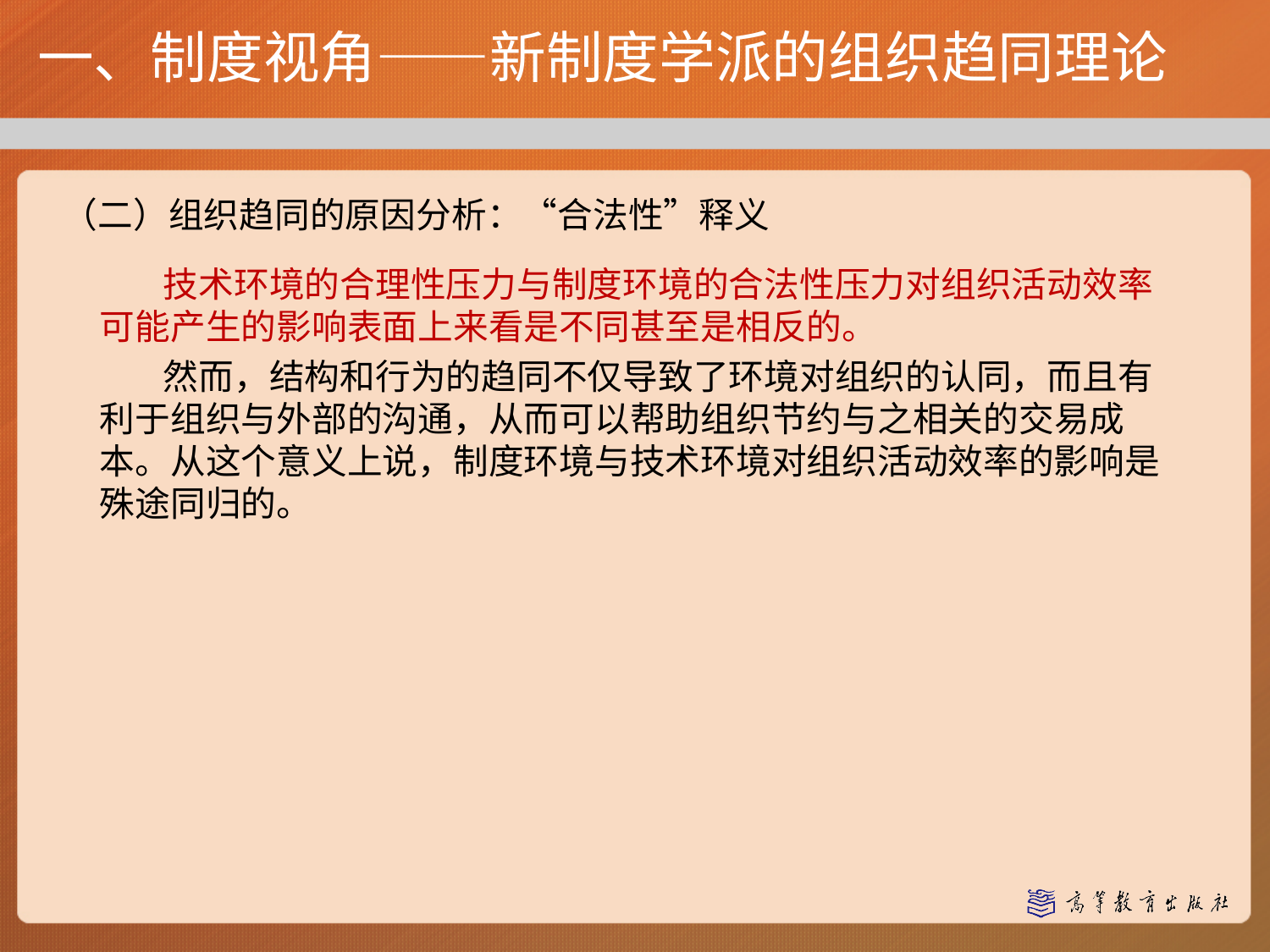

一、制度视角——新制度学派的组织趋同理论
（二）组织趋同的原因分析：“合法性”释义
技术环境的合理性压力与制度环境的合法性压力对组织活动效率可能产生的影响表面上来看是不同甚至是相反的。
然而，结构和行为的趋同不仅导致了环境对组织的认同，而且有利于组织与外部的沟通，从而可以帮助组织节约与之相关的交易成本。从这个意义上说，制度环境与技术环境对组织活动效率的影响是殊途同归的。